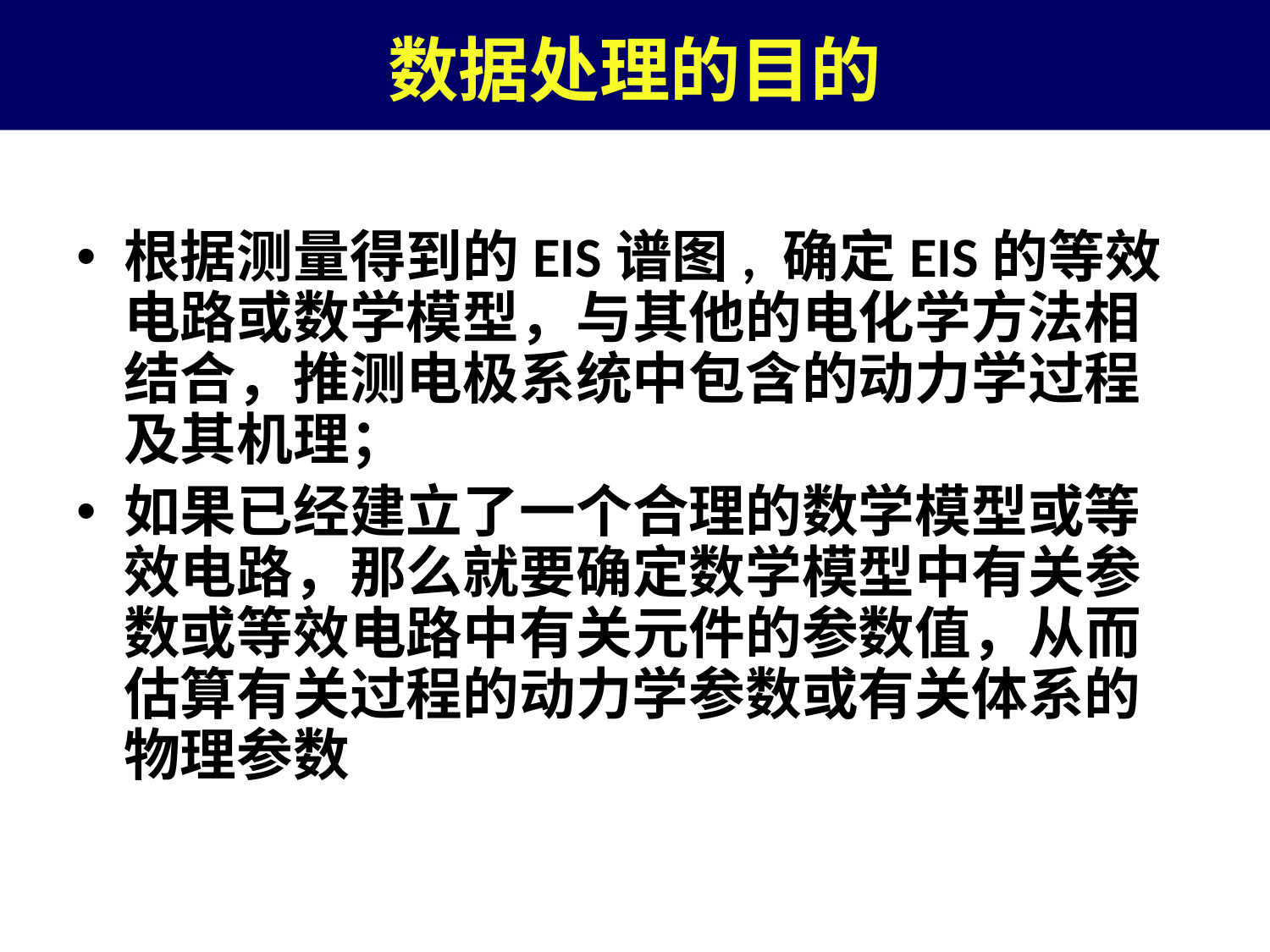

# 数据处理的目的
根据测量得到的EIS谱图, 确定EIS的等效电路或数学模型，与其他的电化学方法相结合，推测电极系统中包含的动力学过程及其机理；
如果已经建立了一个合理的数学模型或等效电路，那么就要确定数学模型中有关参数或等效电路中有关元件的参数值，从而估算有关过程的动力学参数或有关体系的物理参数